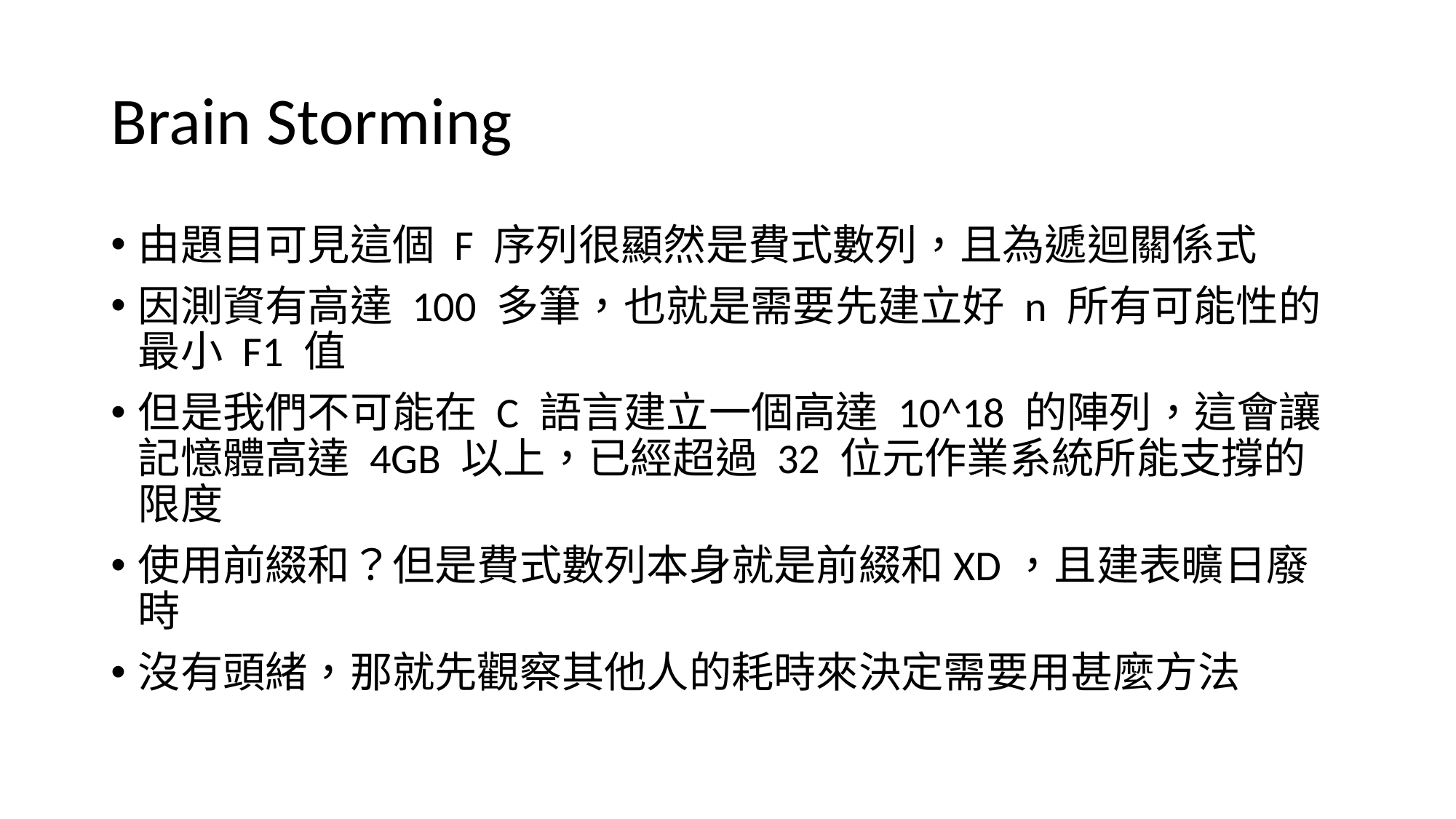

# Brain Storming
由題目可見這個 F 序列很顯然是費式數列，且為遞迴關係式
因測資有高達 100 多筆，也就是需要先建立好 n 所有可能性的最小 F1 值
但是我們不可能在 C 語言建立一個高達 10^18 的陣列，這會讓記憶體高達 4GB 以上，已經超過 32 位元作業系統所能支撐的限度
使用前綴和？但是費式數列本身就是前綴和XD，且建表曠日廢時
沒有頭緒，那就先觀察其他人的耗時來決定需要用甚麼方法